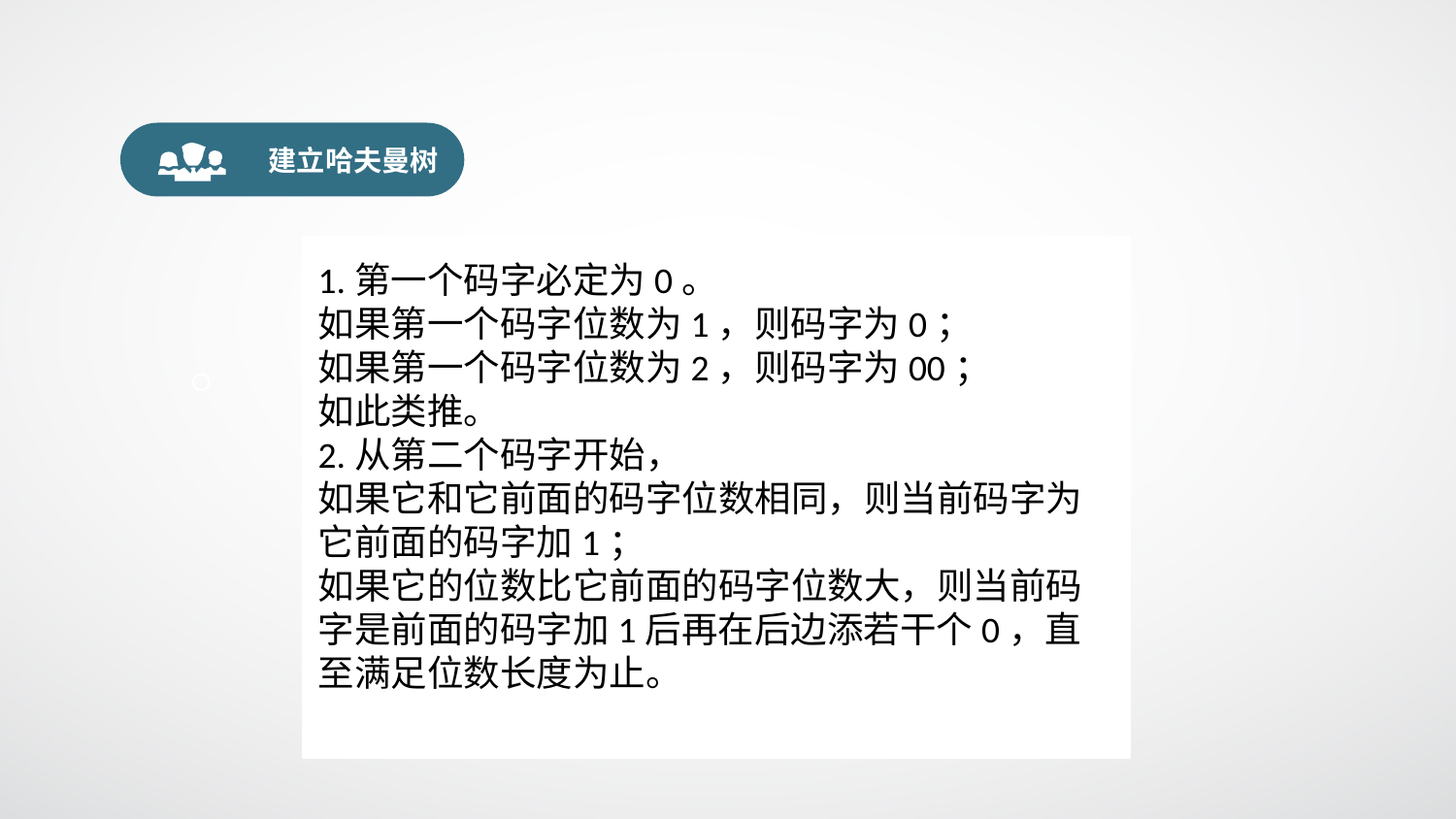

建立哈夫曼树

1.第一个码字必定为0。
如果第一个码字位数为1，则码字为0；
如果第一个码字位数为2，则码字为00；
如此类推。
2.从第二个码字开始，
如果它和它前面的码字位数相同，则当前码字为它前面的码字加1；
如果它的位数比它前面的码字位数大，则当前码字是前面的码字加1后再在后边添若干个0，直至满足位数长度为止。